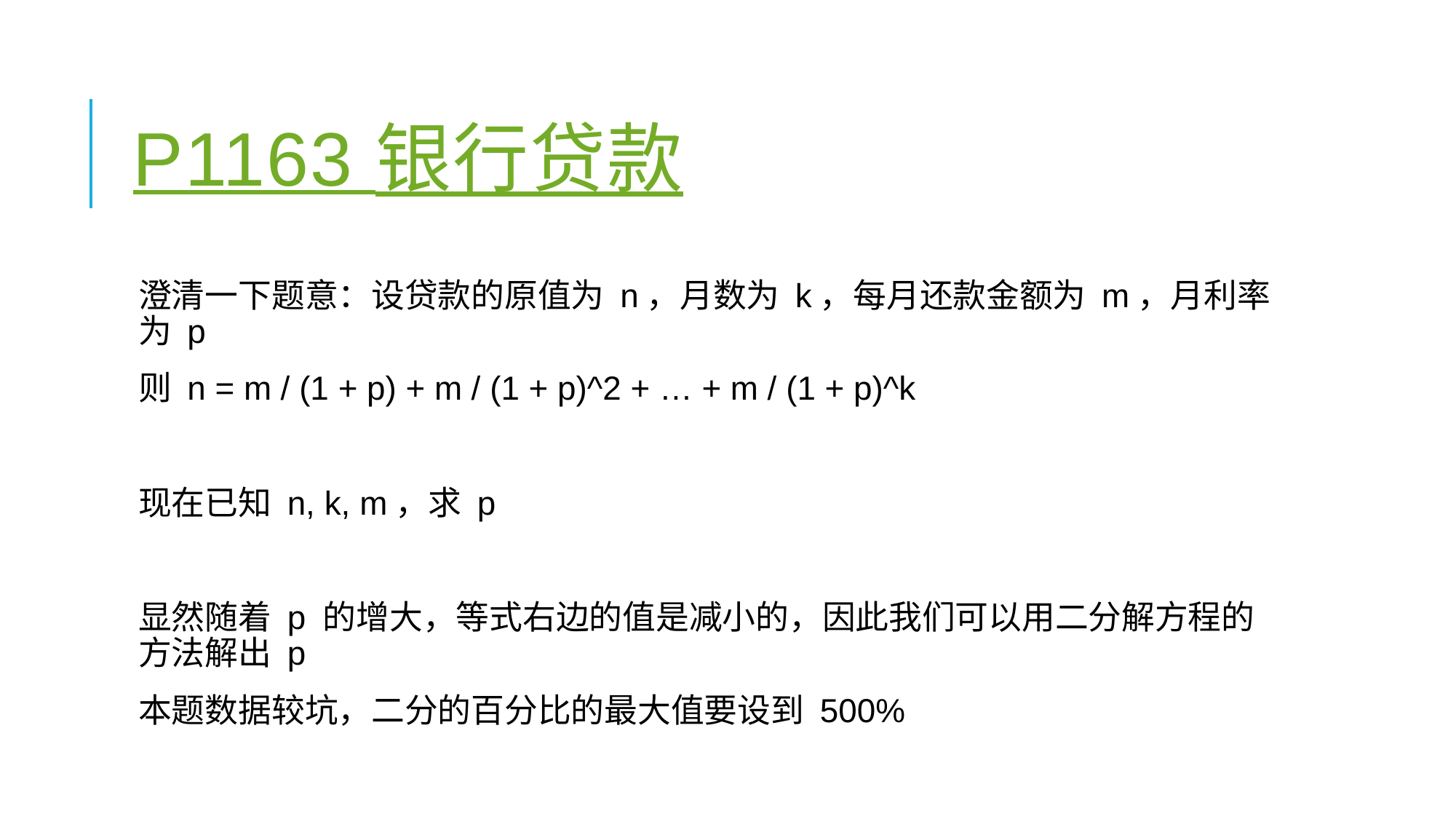

# P1163 银行贷款
澄清一下题意：设贷款的原值为 n，月数为 k，每月还款金额为 m，月利率为 p
则 n = m / (1 + p) + m / (1 + p)^2 + … + m / (1 + p)^k

现在已知 n, k, m，求 p

显然随着 p 的增大，等式右边的值是减小的，因此我们可以用二分解方程的方法解出 p
本题数据较坑，二分的百分比的最大值要设到 500%